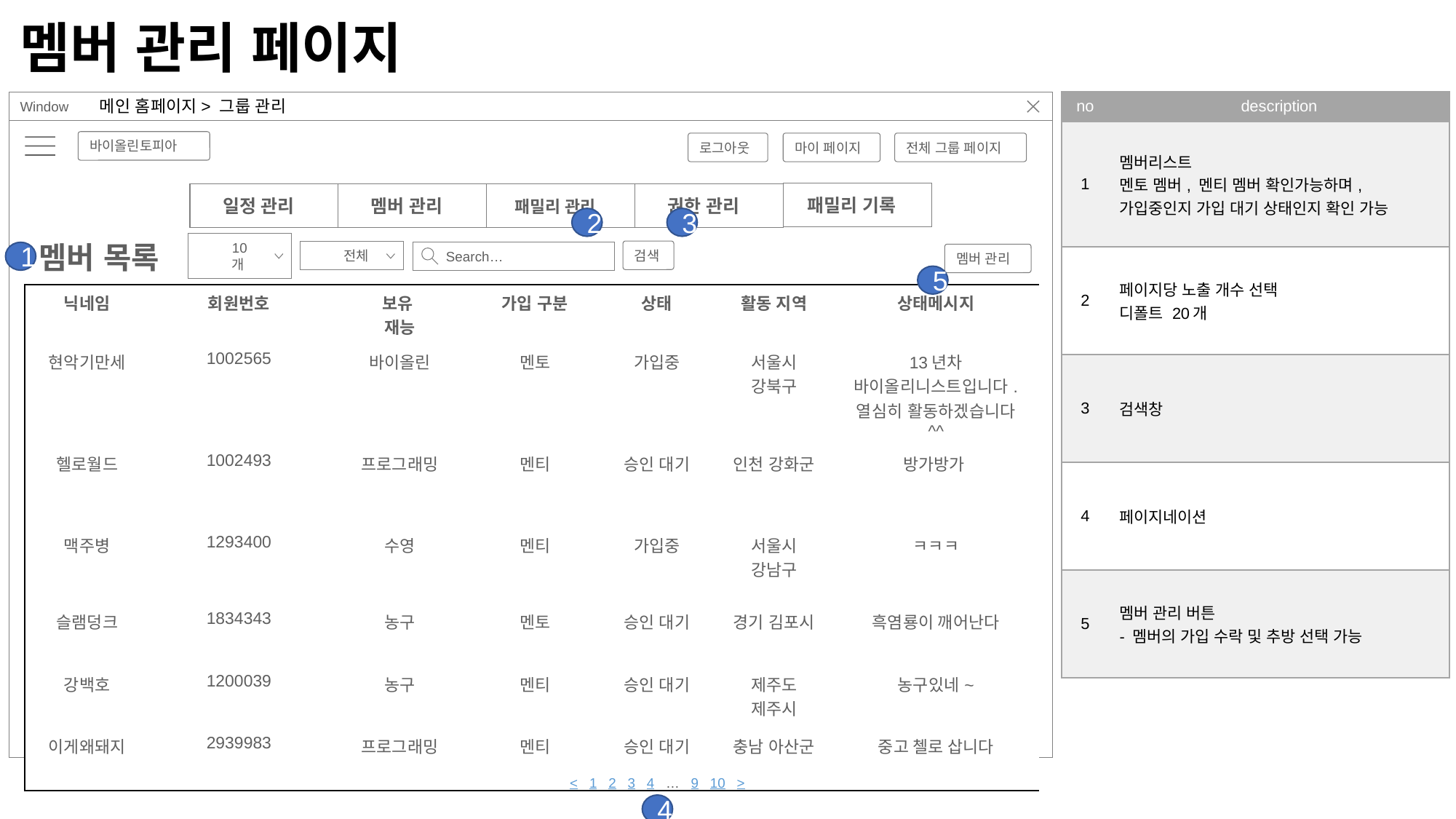

# 멤버 관리 페이지
메인 홈페이지> 그룹 관리
| no | description |
| --- | --- |
| 1 | 멤버리스트 멘토 멤버, 멘티 멤버 확인가능하며, 가입중인지 가입 대기 상태인지 확인 가능 |
| 2 | 페이지당 노출 개수 선택 디폴트 20개 |
| 3 | 검색창 |
| 4 | 페이지네이션 |
| 5 | 멤버 관리 버튼 - 멤버의 가입 수락 및 추방 선택 가능 |
Window

바이올린토피아
마이 페이지
전체 그룹 페이지
로그아웃

패밀리 기록
패밀리 관리
권한 관리
일정 관리
멤버 관리
2
3
멤버 목록
검색
10개

전체

Search…

1
멤버 관리
5
| 닉네임 | 회원번호 | 보유 재능 | 가입 구분 | 상태 | 활동 지역 | 상태메시지 |
| --- | --- | --- | --- | --- | --- | --- |
| 현악기만세 | 1002565 | 바이올린 | 멘토 | 가입중 | 서울시 강북구 | 13년차 바이올리니스트입니다. 열심히 활동하겠습니다 ^^ |
| 헬로월드 | 1002493 | 프로그래밍 | 멘티 | 승인 대기 | 인천 강화군 | 방가방가 |
| 맥주병 | 1293400 | 수영 | 멘티 | 가입중 | 서울시 강남구 | ㅋㅋㅋ |
| 슬램덩크 | 1834343 | 농구 | 멘토 | 승인 대기 | 경기 김포시 | 흑염룡이 깨어난다 |
| 강백호 | 1200039 | 농구 | 멘티 | 승인 대기 | 제주도 제주시 | 농구있네~ |
| 이게왜돼지 | 2939983 | 프로그래밍 | 멘티 | 승인 대기 | 충남 아산군 | 중고 첼로 삽니다 |
<   1   2   3   4   …   9   10   >
4